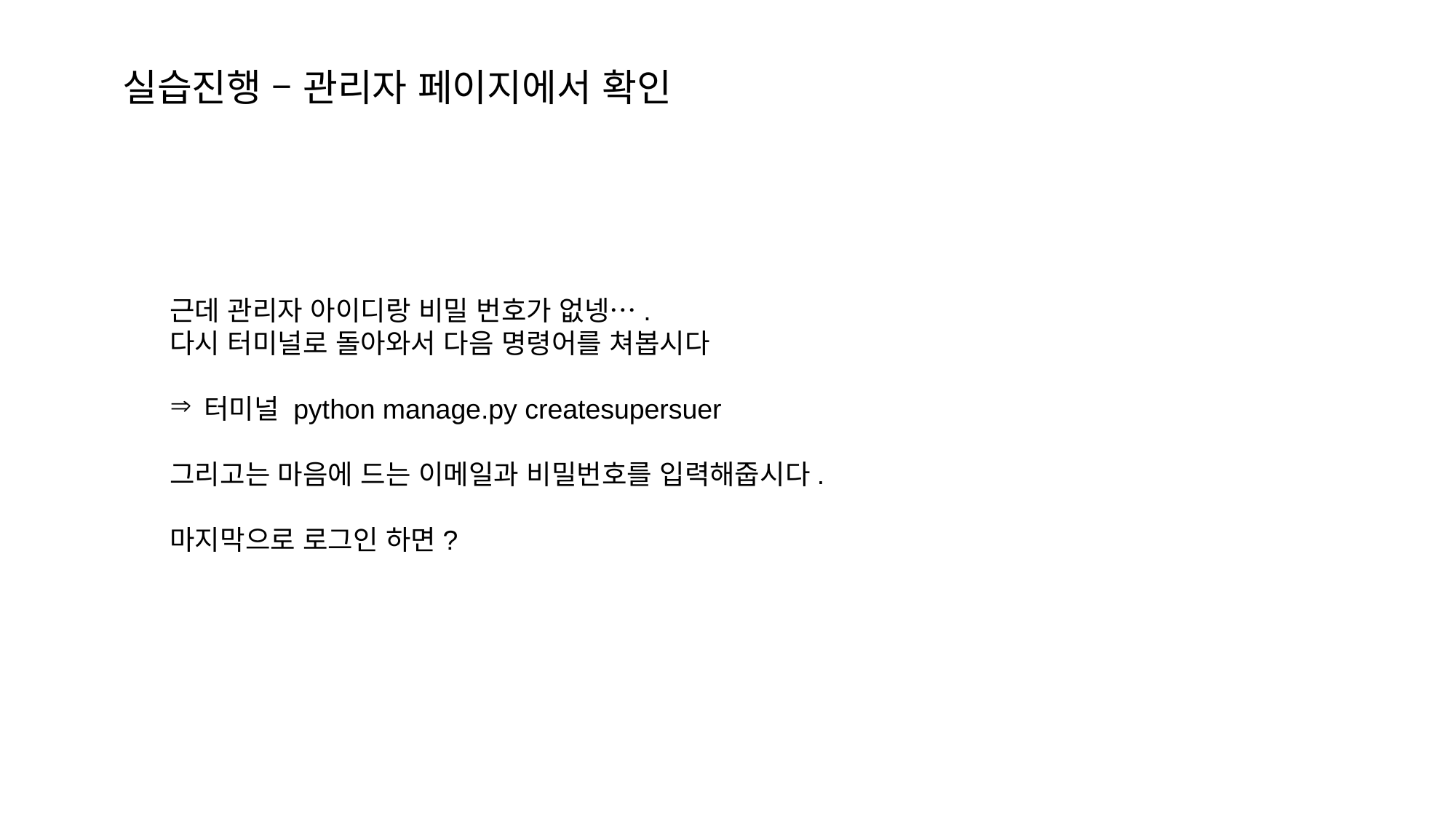

실습진행 – 관리자 페이지에서 확인
근데 관리자 아이디랑 비밀 번호가 없넹….
다시 터미널로 돌아와서 다음 명령어를 쳐봅시다

터미널 python manage.py createsupersuer

그리고는 마음에 드는 이메일과 비밀번호를 입력해줍시다.

마지막으로 로그인 하면?